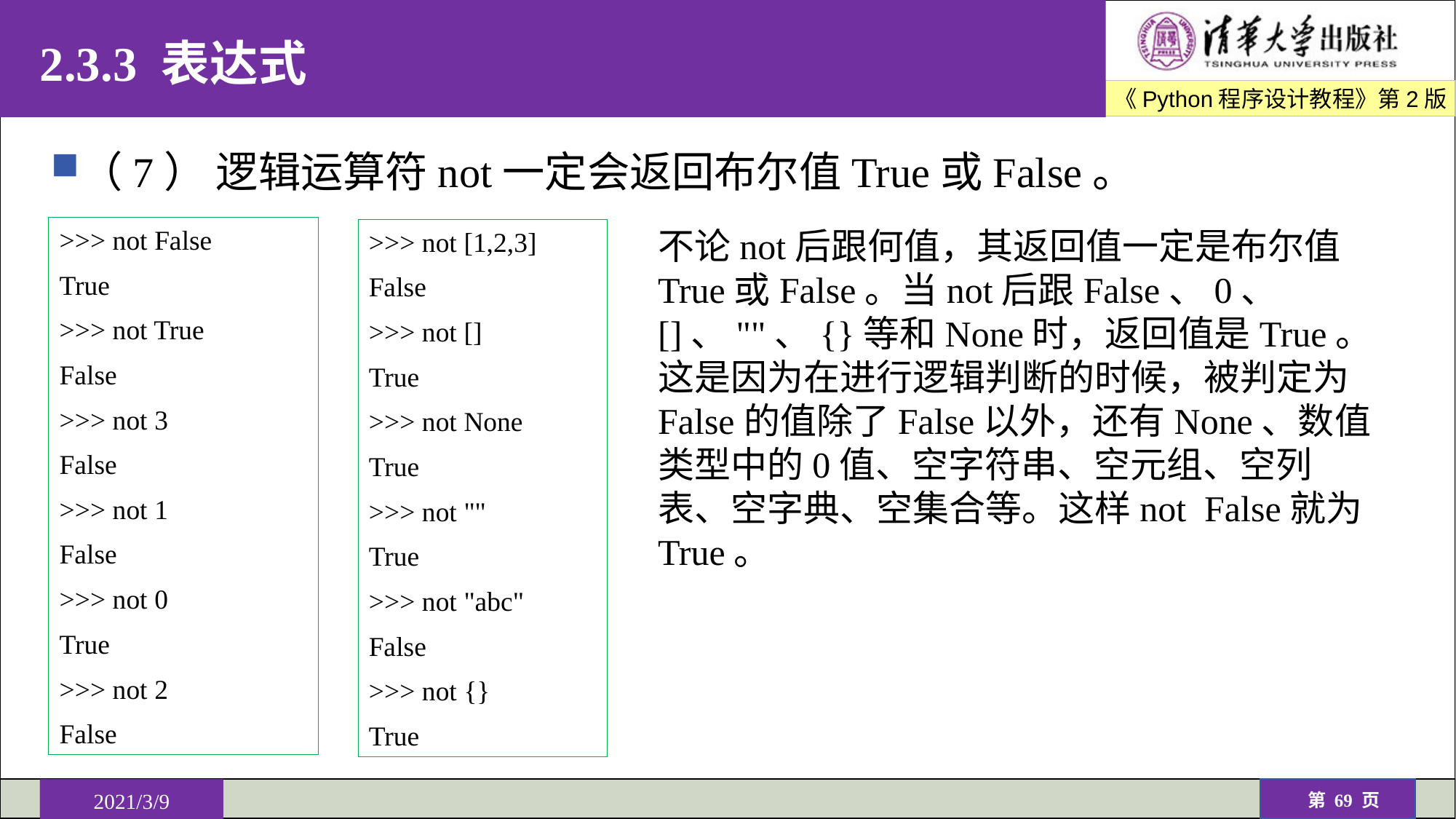

# 2.3.3 表达式
（7） 逻辑运算符not一定会返回布尔值True或False。
>>> not False
True
>>> not True
False
>>> not 3
False
>>> not 1
False
>>> not 0
True
>>> not 2
False
不论not后跟何值，其返回值一定是布尔值True或False。当not后跟False、0、[]、""、{}等和None时，返回值是True。这是因为在进行逻辑判断的时候，被判定为False的值除了False以外，还有None、数值类型中的0值、空字符串、空元组、空列表、空字典、空集合等。这样not  False就为True。
>>> not [1,2,3]
False
>>> not []
True
>>> not None
True
>>> not ""
True
>>> not "abc"
False
>>> not {}
True